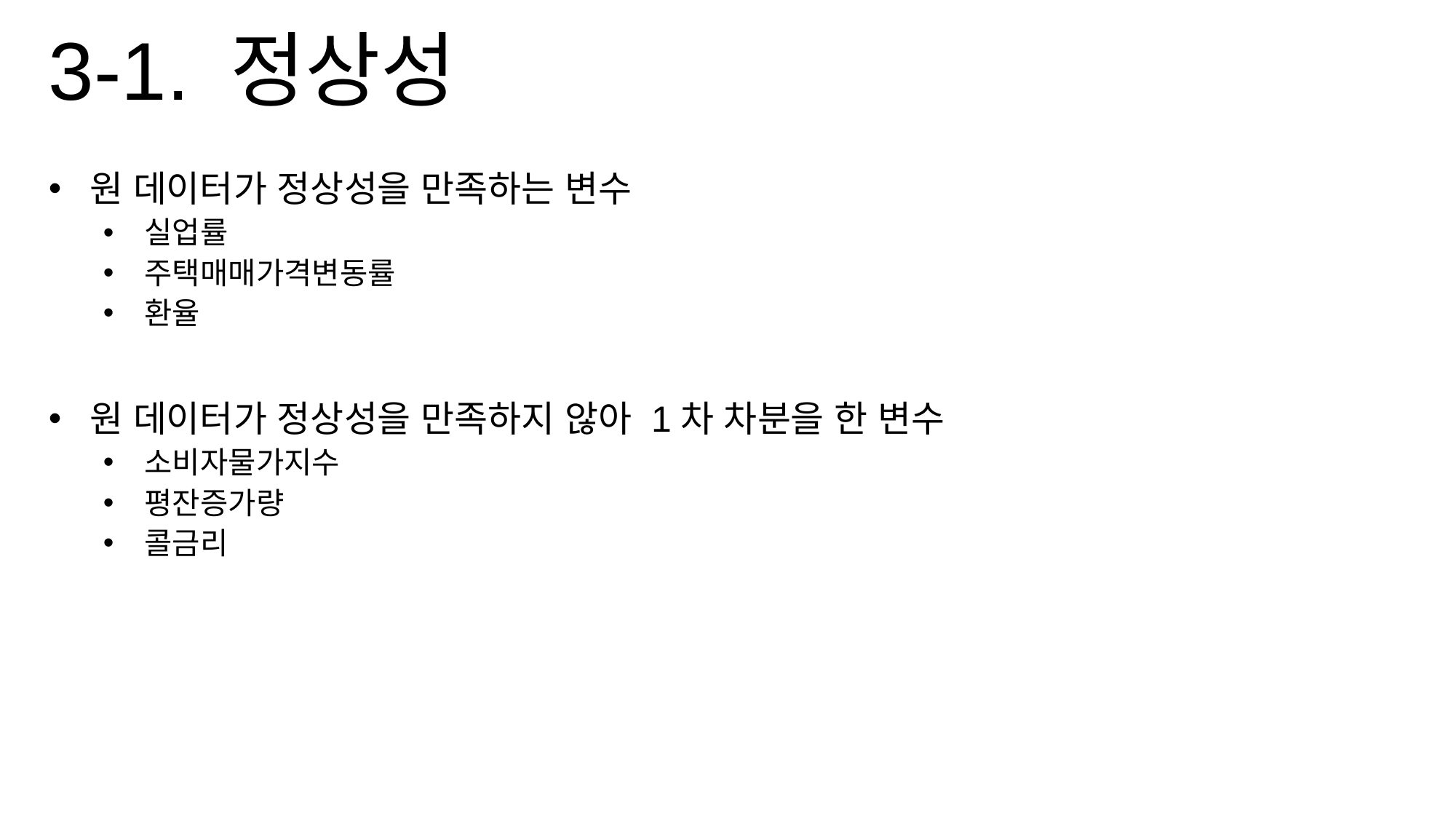

# 3-1. 정상성
원 데이터가 정상성을 만족하는 변수
실업률
주택매매가격변동률
환율

원 데이터가 정상성을 만족하지 않아 1차 차분을 한 변수
소비자물가지수
평잔증가량
콜금리